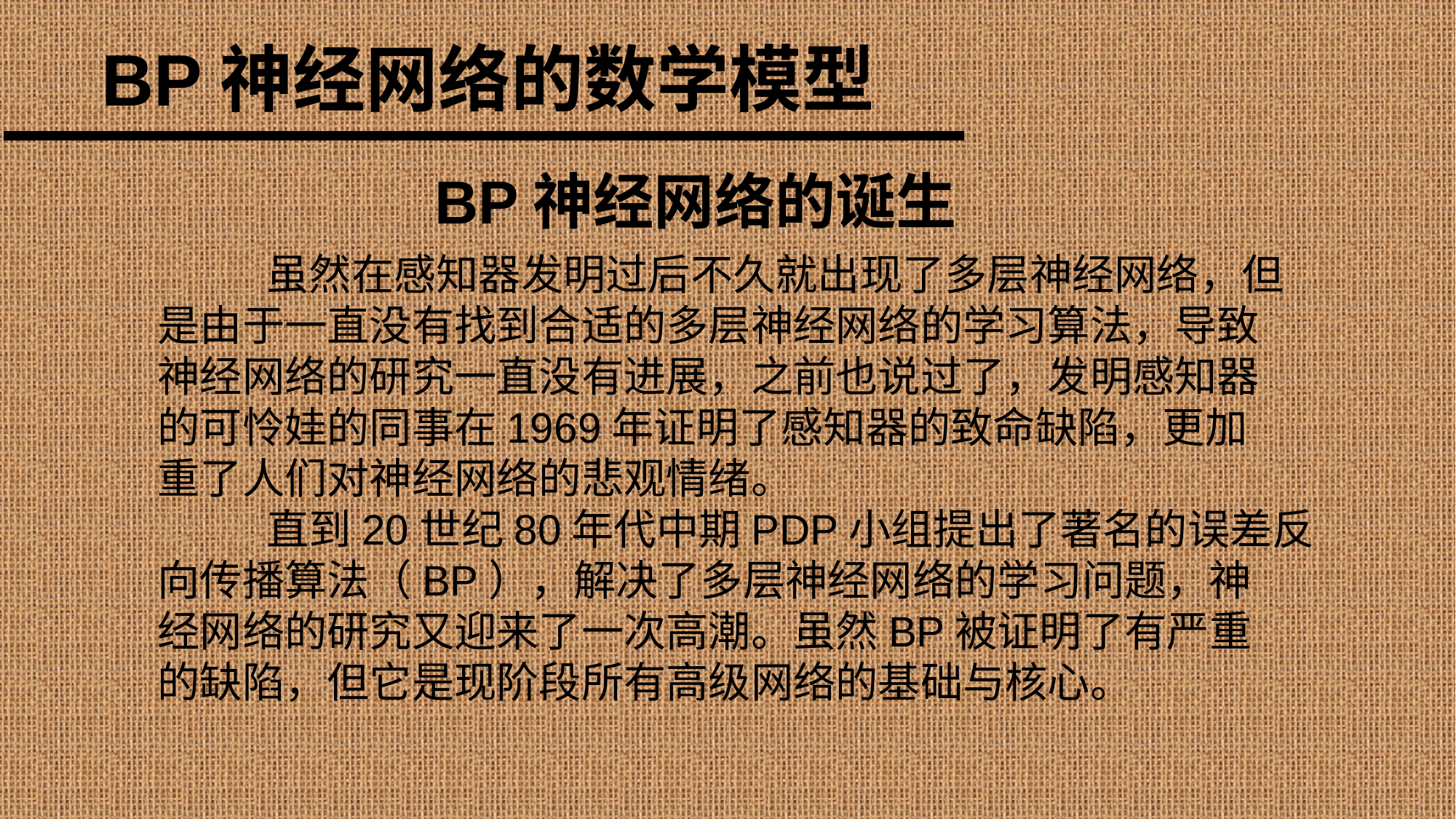

BP神经网络的数学模型
BP神经网络的诞生
	虽然在感知器发明过后不久就出现了多层神经网络，但
是由于一直没有找到合适的多层神经网络的学习算法，导致
神经网络的研究一直没有进展，之前也说过了，发明感知器
的可怜娃的同事在1969年证明了感知器的致命缺陷，更加
重了人们对神经网络的悲观情绪。
	直到20世纪80年代中期PDP小组提出了著名的误差反
向传播算法（BP），解决了多层神经网络的学习问题，神
经网络的研究又迎来了一次高潮。虽然BP被证明了有严重
的缺陷，但它是现阶段所有高级网络的基础与核心。